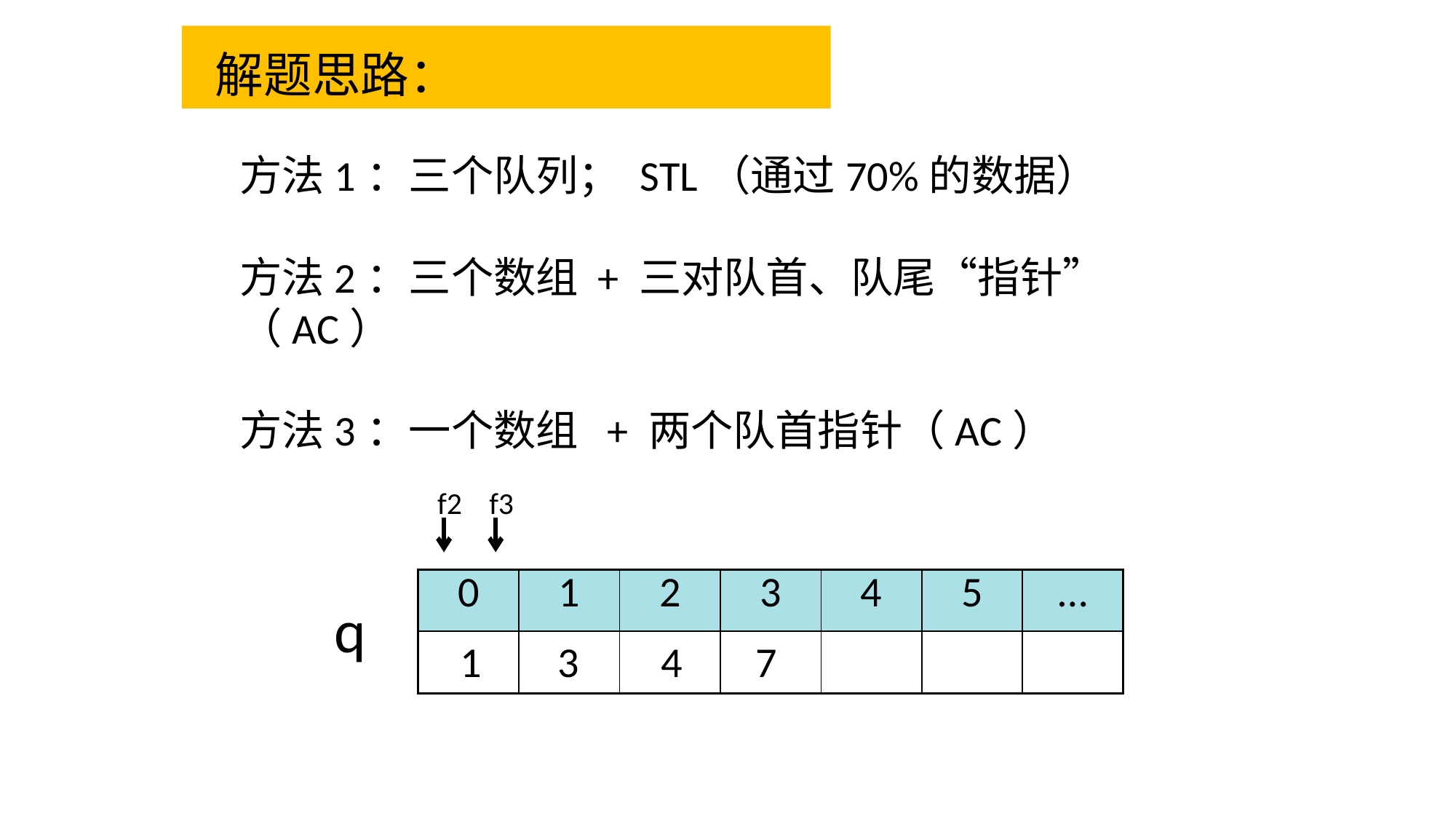

解题思路：
方法1：三个队列； STL（通过70%的数据）

方法2：三个数组 + 三对队首、队尾“指针”（AC）

方法3：一个数组  + 两个队首指针（AC）

f2
f3
| 0 | 1 | 2 | 3 | 4 | 5 | … |
| --- | --- | --- | --- | --- | --- | --- |
|  |  |  |  |  |  |  |
q
1
3
4
7